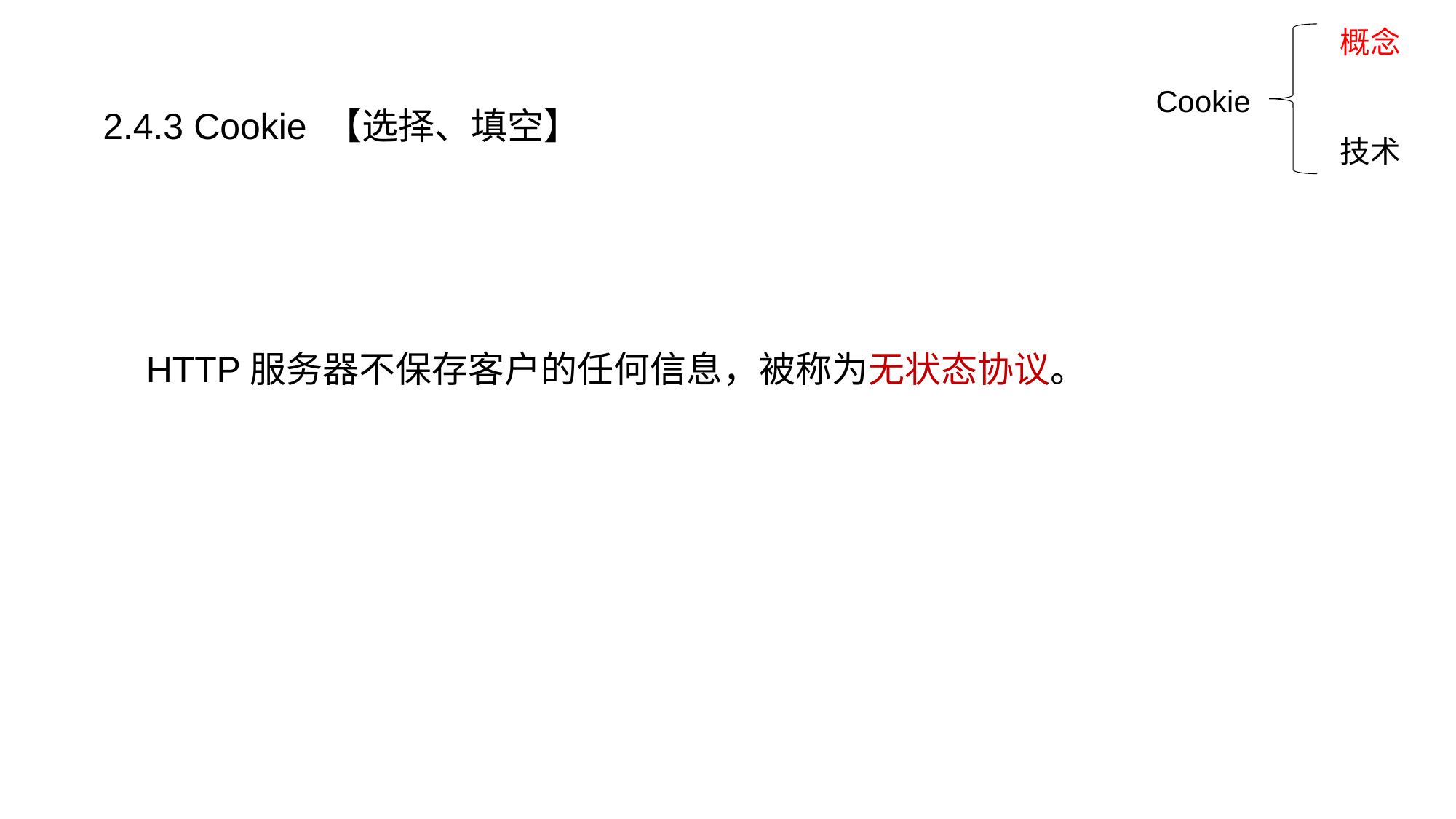

概念

技术

Cookie
2.4.3 Cookie 【选择、填空】
HTTP服务器不保存客户的任何信息，被称为无状态协议。